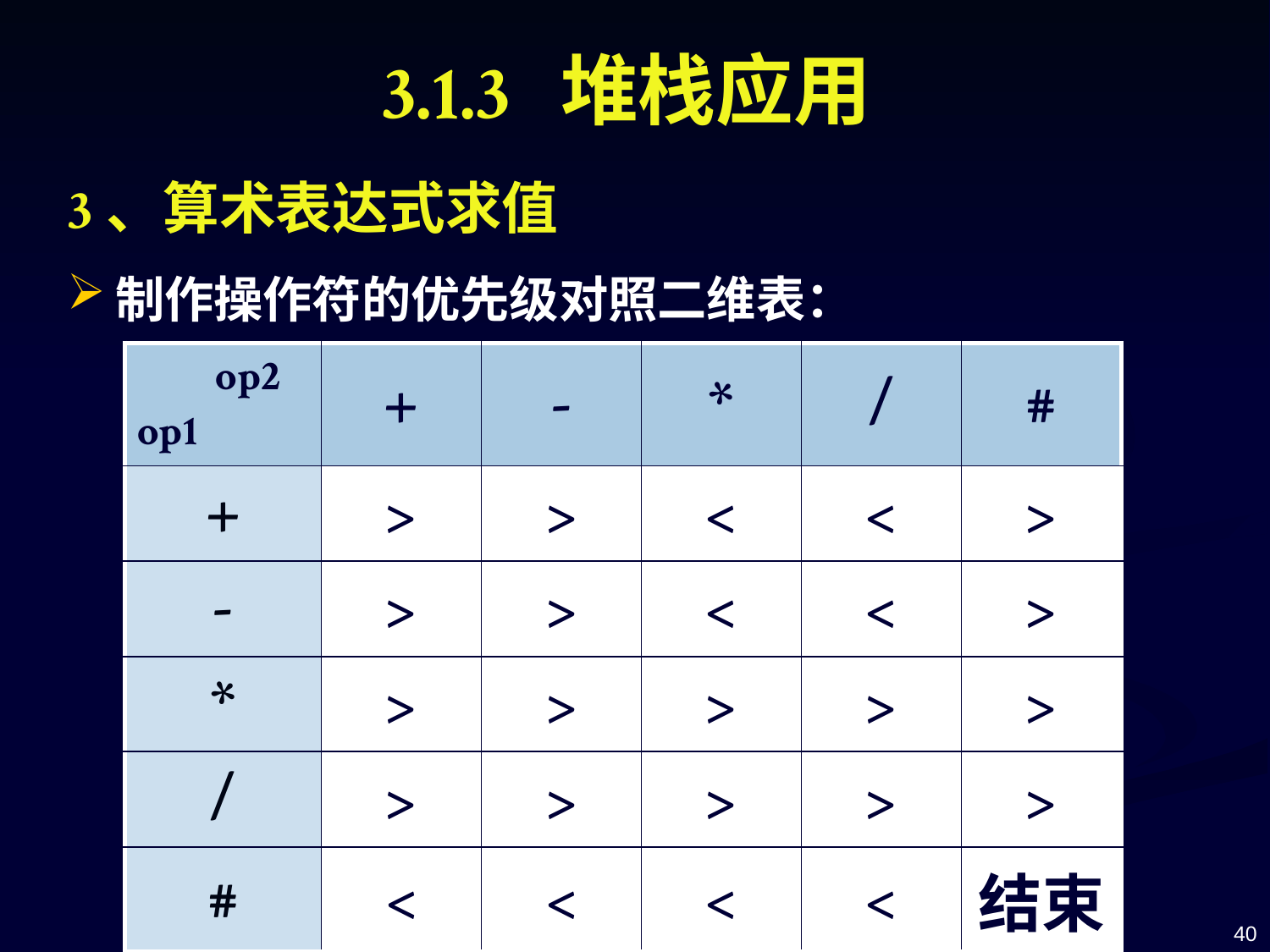

# 3.1.3  堆栈应用
3、算术表达式求值
制作操作符的优先级对照二维表：

| op2 op1 | + | - | \* | / | # |
| --- | --- | --- | --- | --- | --- |
| + | > | > | < | < | > |
| - | > | > | < | < | > |
| \* | > | > | > | > | > |
| / | > | > | > | > | > |
| # | < | < | < | < | 结束 |
40